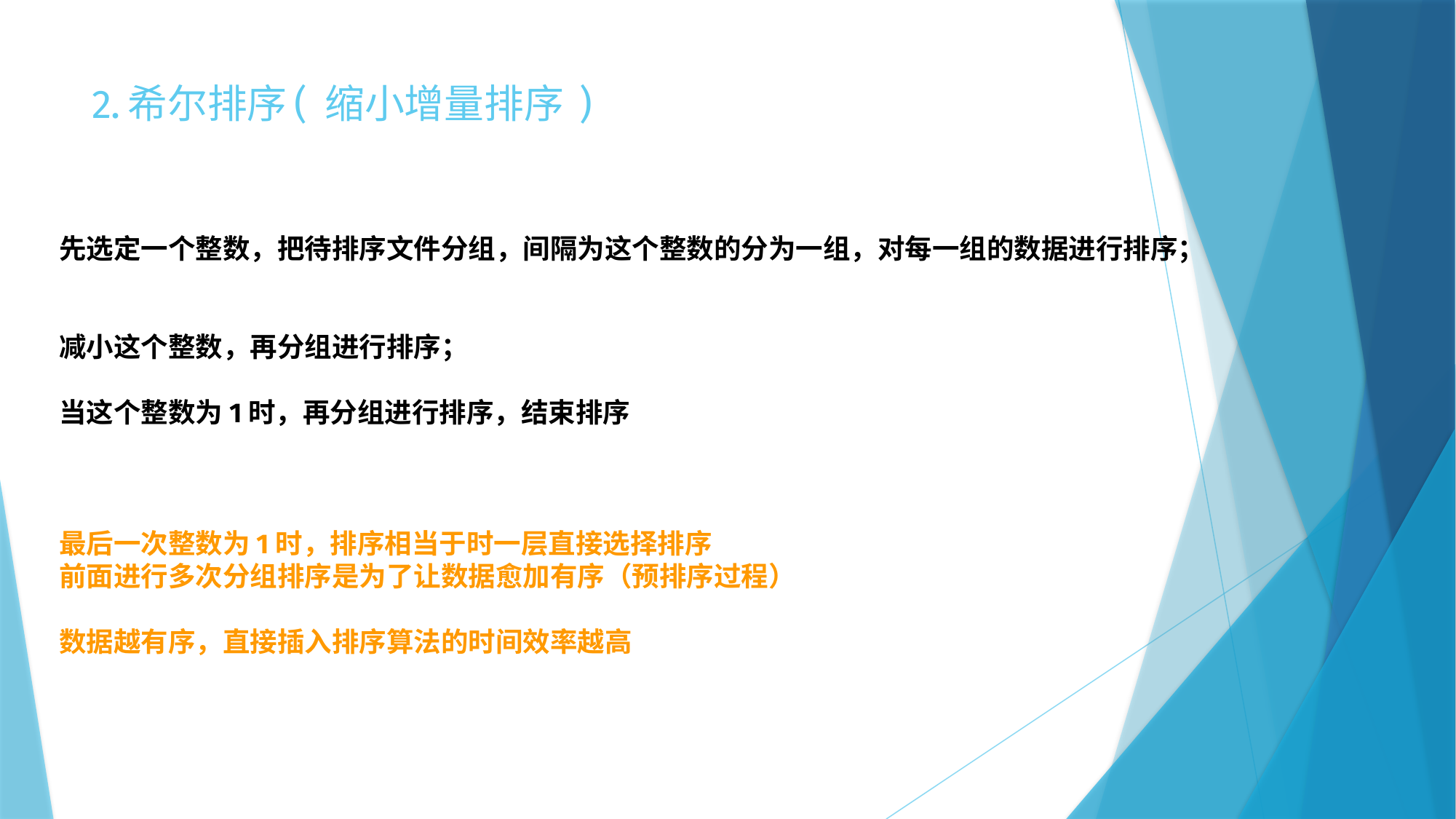

# 2.希尔排序( 缩小增量排序 )
先选定一个整数，把待排序文件分组，间隔为这个整数的分为一组，对每一组的数据进行排序；
减小这个整数，再分组进行排序；
当这个整数为1时，再分组进行排序，结束排序

最后一次整数为1时，排序相当于时一层直接选择排序
前面进行多次分组排序是为了让数据愈加有序（预排序过程）
数据越有序，直接插入排序算法的时间效率越高